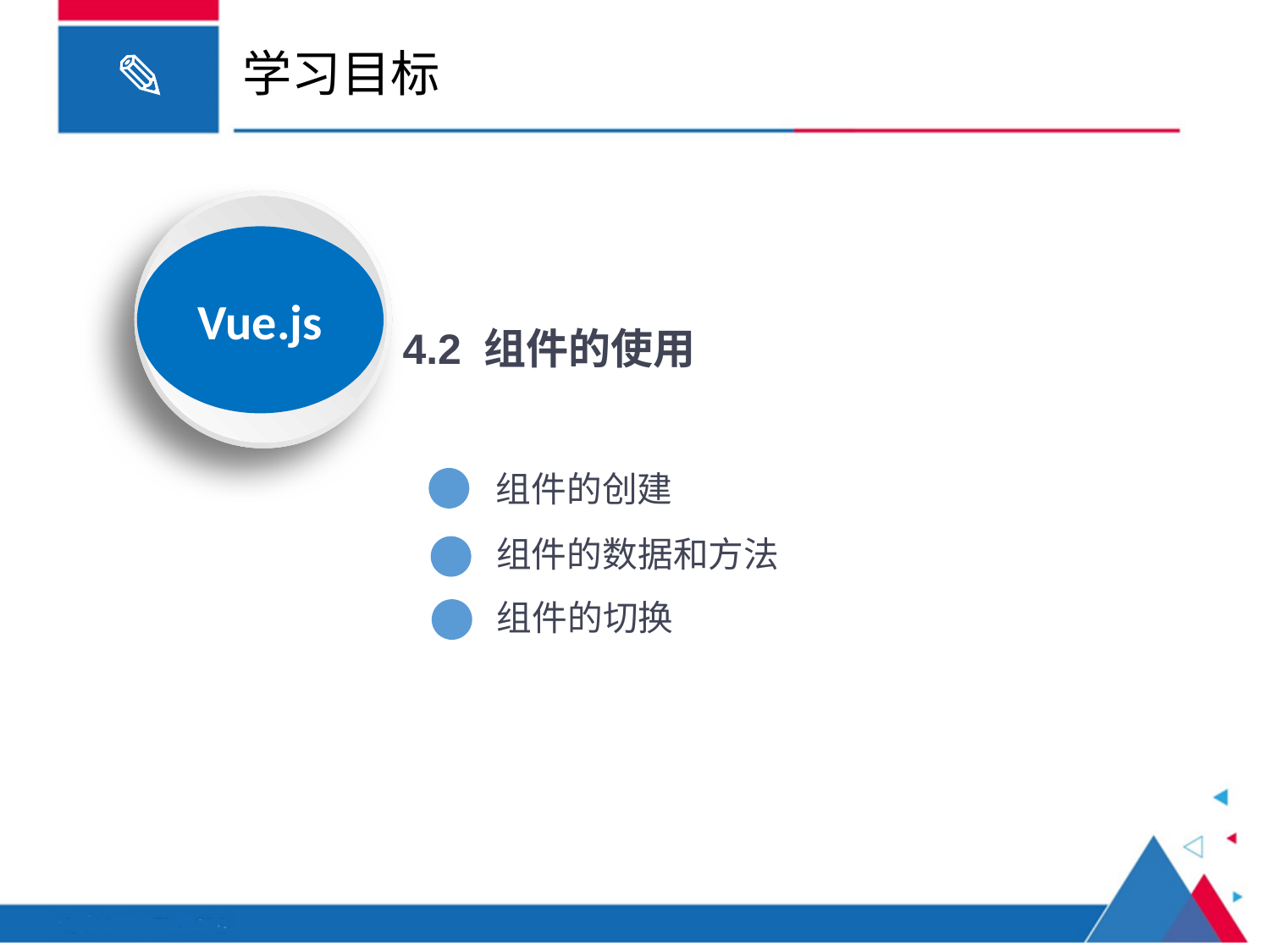

# 学习目标

Vue.js
4.2 组件的使用
组件的创建

组件的数据和方法

组件的切换